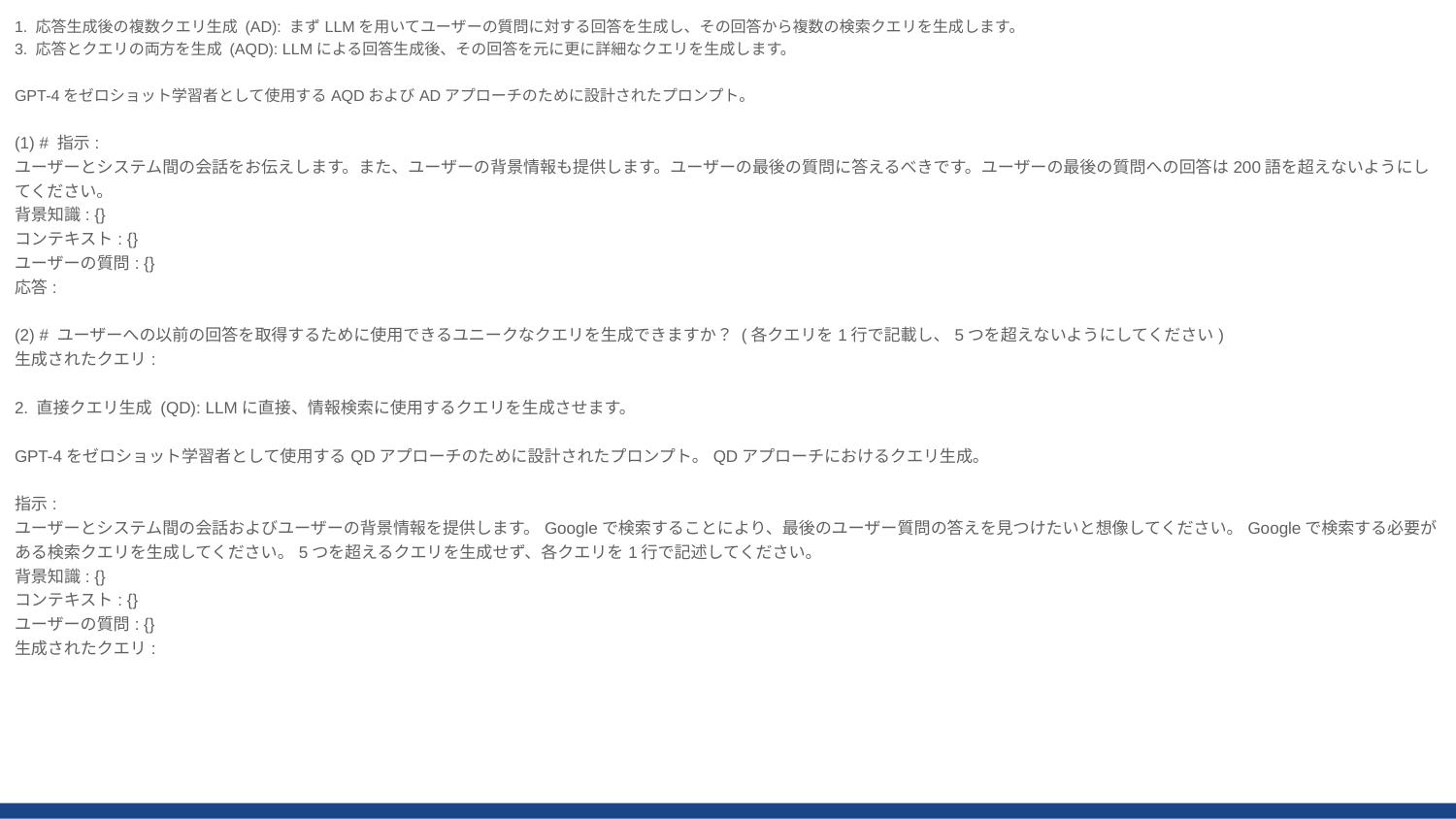

1. 応答生成後の複数クエリ生成 (AD): まずLLMを用いてユーザーの質問に対する回答を生成し、その回答から複数の検索クエリを生成します。
3. 応答とクエリの両方を生成 (AQD): LLMによる回答生成後、その回答を元に更に詳細なクエリを生成します。
GPT-4をゼロショット学習者として使用するAQDおよびADアプローチのために設計されたプロンプト。
(1) # 指示:
ユーザーとシステム間の会話をお伝えします。また、ユーザーの背景情報も提供します。ユーザーの最後の質問に答えるべきです。ユーザーの最後の質問への回答は200語を超えないようにしてください。
背景知識: {}
コンテキスト: {}
ユーザーの質問: {}
応答:
(2) # ユーザーへの以前の回答を取得するために使用できるユニークなクエリを生成できますか？ (各クエリを1行で記載し、5つを超えないようにしてください)
生成されたクエリ:
2. 直接クエリ生成 (QD): LLMに直接、情報検索に使用するクエリを生成させます。
GPT-4をゼロショット学習者として使用するQDアプローチのために設計されたプロンプト。QDアプローチにおけるクエリ生成。
指示:
ユーザーとシステム間の会話およびユーザーの背景情報を提供します。Googleで検索することにより、最後のユーザー質問の答えを見つけたいと想像してください。Googleで検索する必要がある検索クエリを生成してください。5つを超えるクエリを生成せず、各クエリを1行で記述してください。
背景知識: {}
コンテキスト: {}
ユーザーの質問: {}
生成されたクエリ: